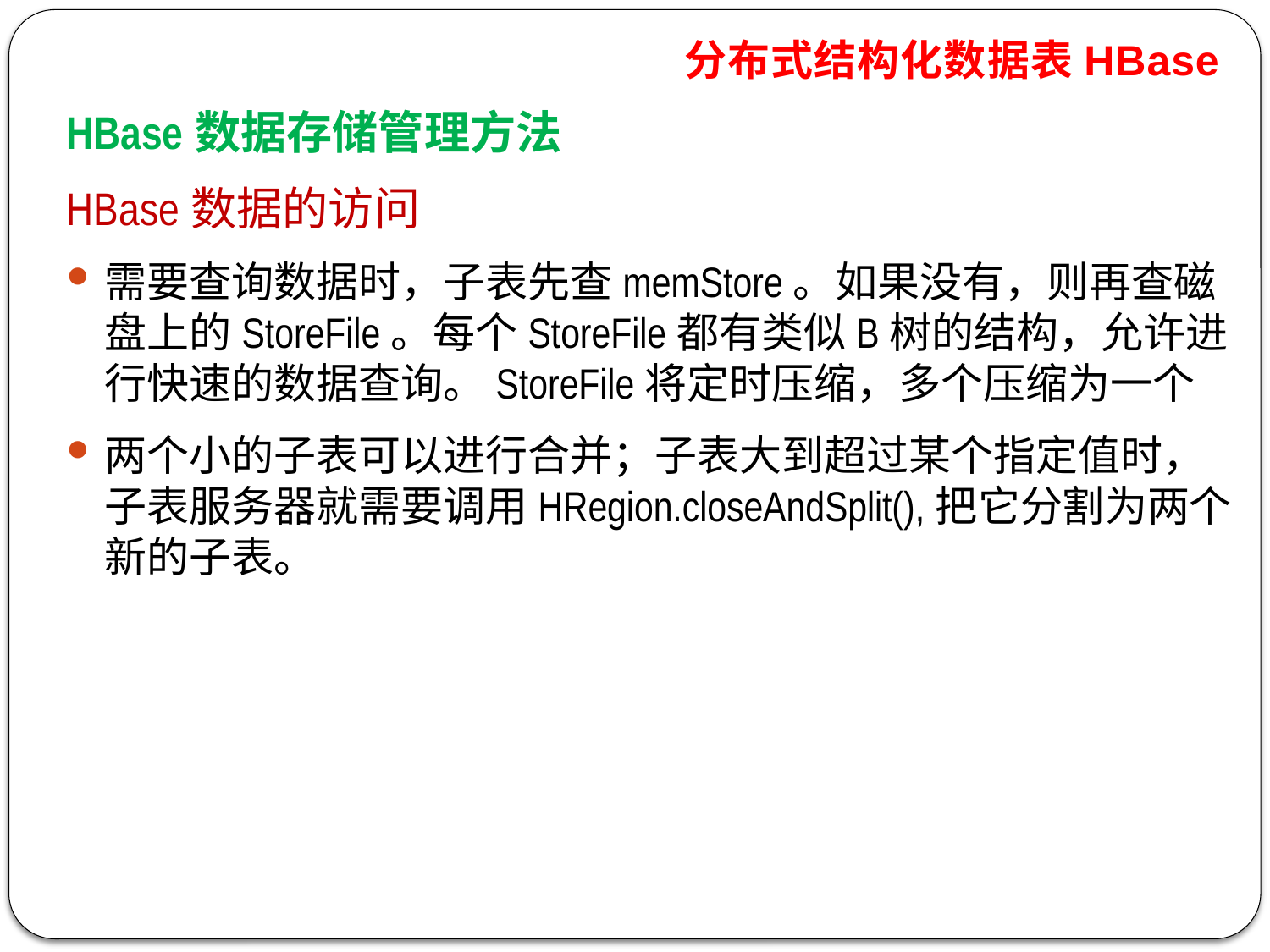

分布式结构化数据表HBase
HBase数据存储管理方法
HBase数据的访问
需要查询数据时，子表先查memStore。如果没有，则再查磁盘上的StoreFile。每个StoreFile都有类似B树的结构，允许进行快速的数据查询。StoreFile将定时压缩，多个压缩为一个
两个小的子表可以进行合并；子表大到超过某个指定值时，子表服务器就需要调用HRegion.closeAndSplit(),把它分割为两个新的子表。